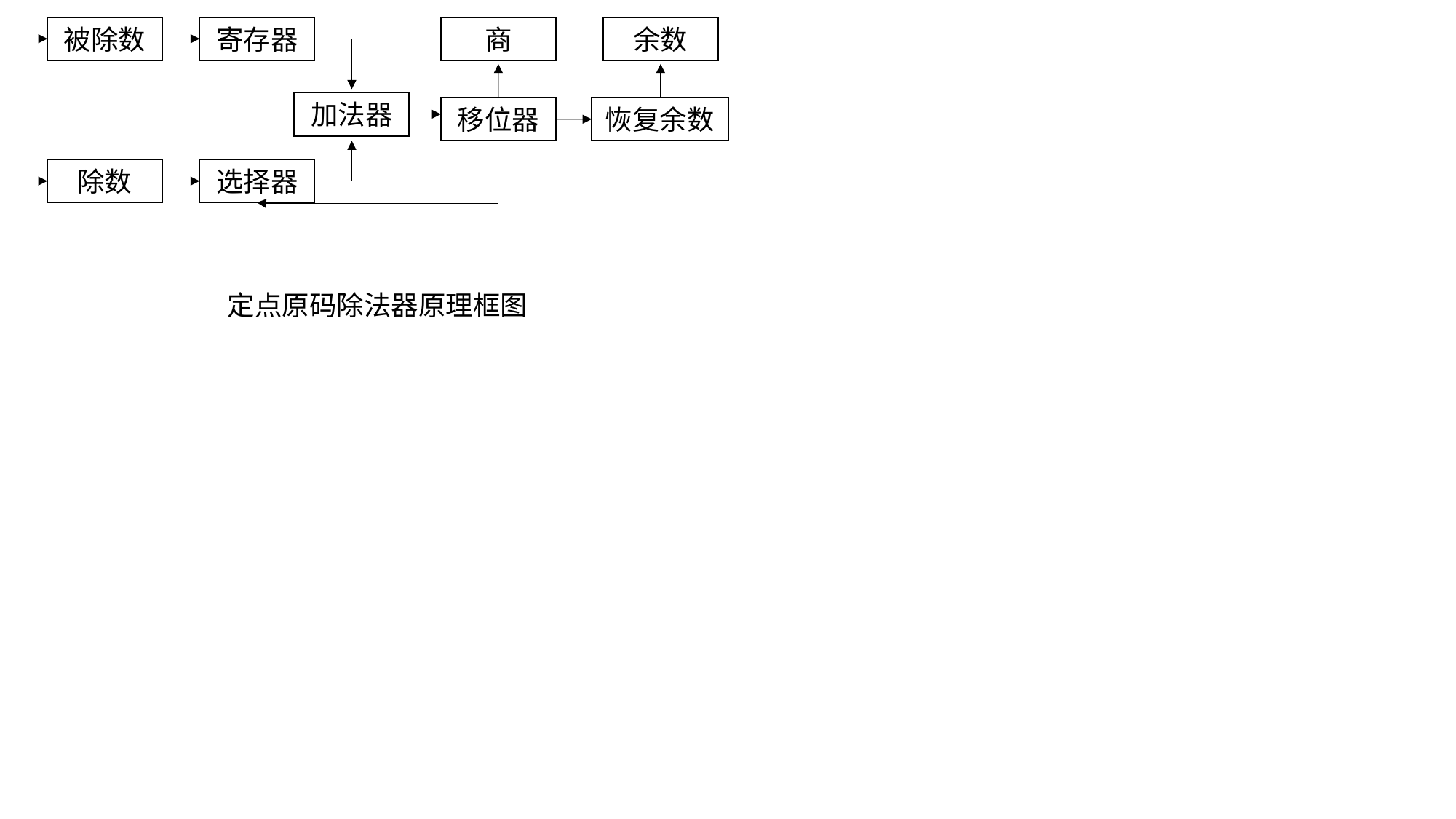

被除数
寄存器
商
余数
加法器
移位器
恢复余数
除数
选择器
定点原码除法器原理框图